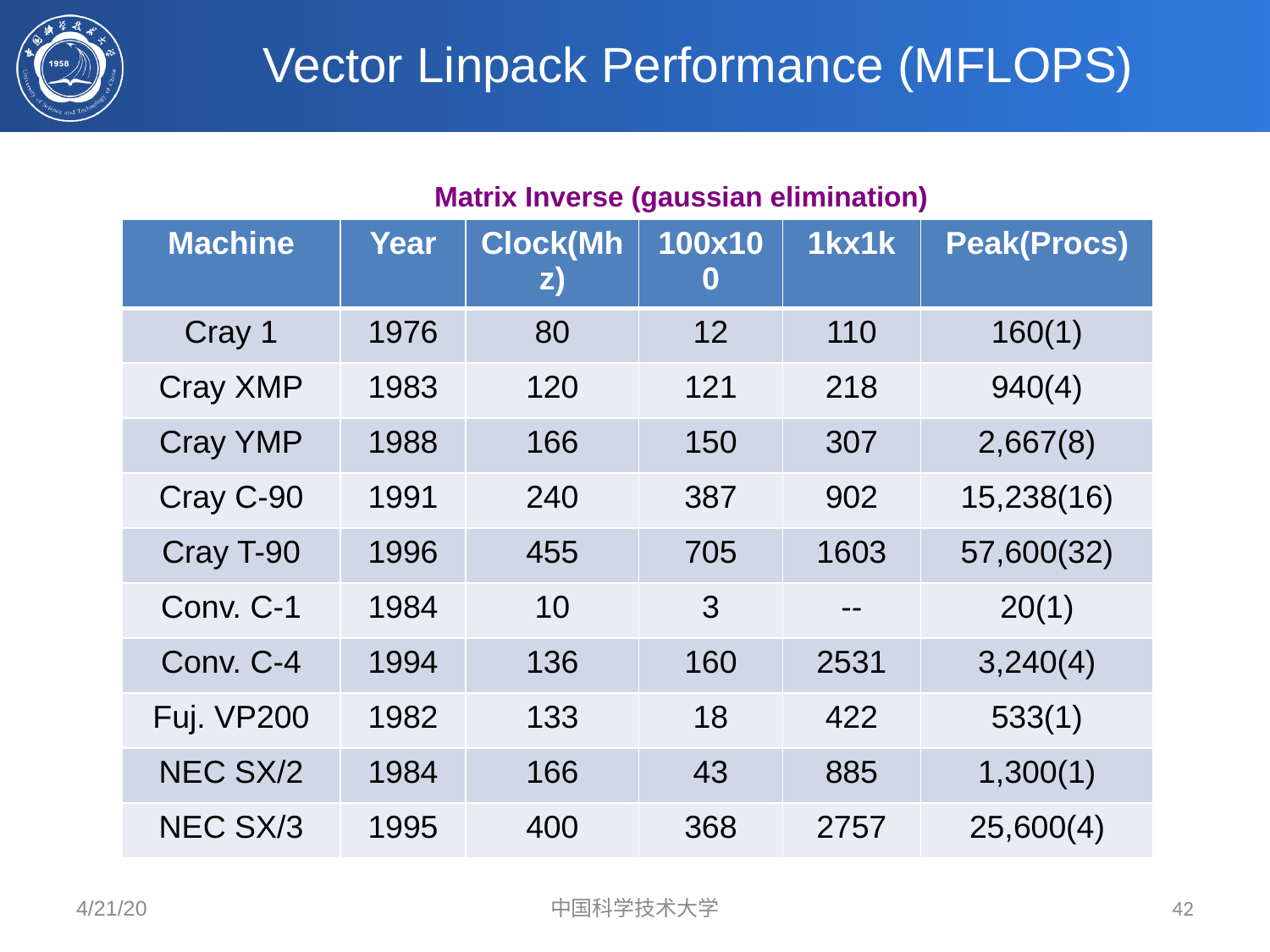

# Vector Linpack Performance (MFLOPS)
Matrix Inverse (gaussian elimination)
| Machine | Year | Clock(Mhz) | 100x100 | 1kx1k | Peak(Procs) |
| --- | --- | --- | --- | --- | --- |
| Cray 1 | 1976 | 80 | 12 | 110 | 160(1) |
| Cray XMP | 1983 | 120 | 121 | 218 | 940(4) |
| Cray YMP | 1988 | 166 | 150 | 307 | 2,667(8) |
| Cray C-90 | 1991 | 240 | 387 | 902 | 15,238(16) |
| Cray T-90 | 1996 | 455 | 705 | 1603 | 57,600(32) |
| Conv. C-1 | 1984 | 10 | 3 | -- | 20(1) |
| Conv. C-4 | 1994 | 136 | 160 | 2531 | 3,240(4) |
| Fuj. VP200 | 1982 | 133 | 18 | 422 | 533(1) |
| NEC SX/2 | 1984 | 166 | 43 | 885 | 1,300(1) |
| NEC SX/3 | 1995 | 400 | 368 | 2757 | 25,600(4) |
4/21/20
中国科学技术大学
42